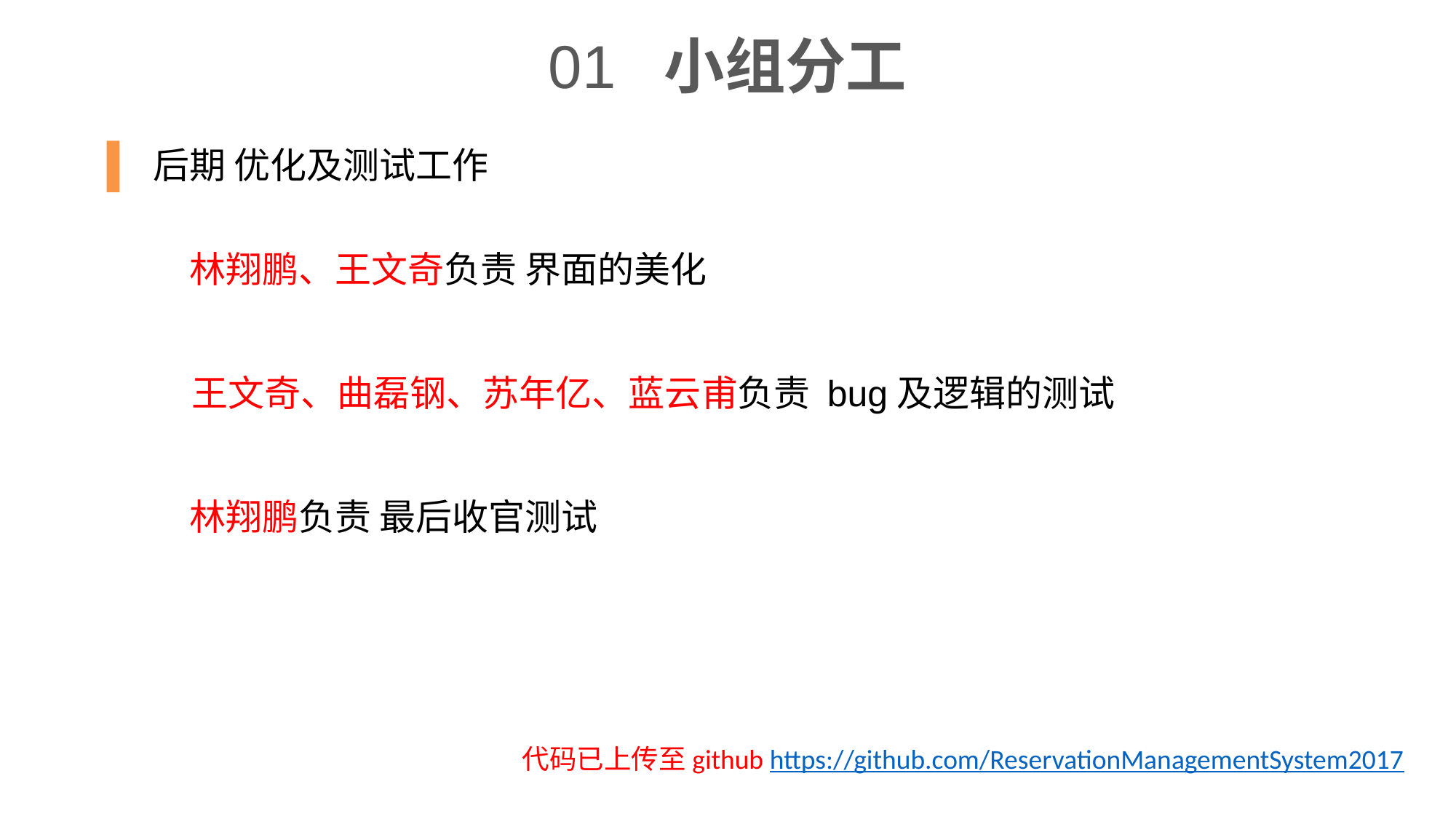

01  小组分工
后期 优化及测试工作

        林翔鹏、王文奇负责 界面的美化
        王文奇、曲磊钢、苏年亿、蓝云甫负责 bug及逻辑的测试
        林翔鹏负责 最后收官测试
代码已上传至github https://github.com/ReservationManagementSystem2017